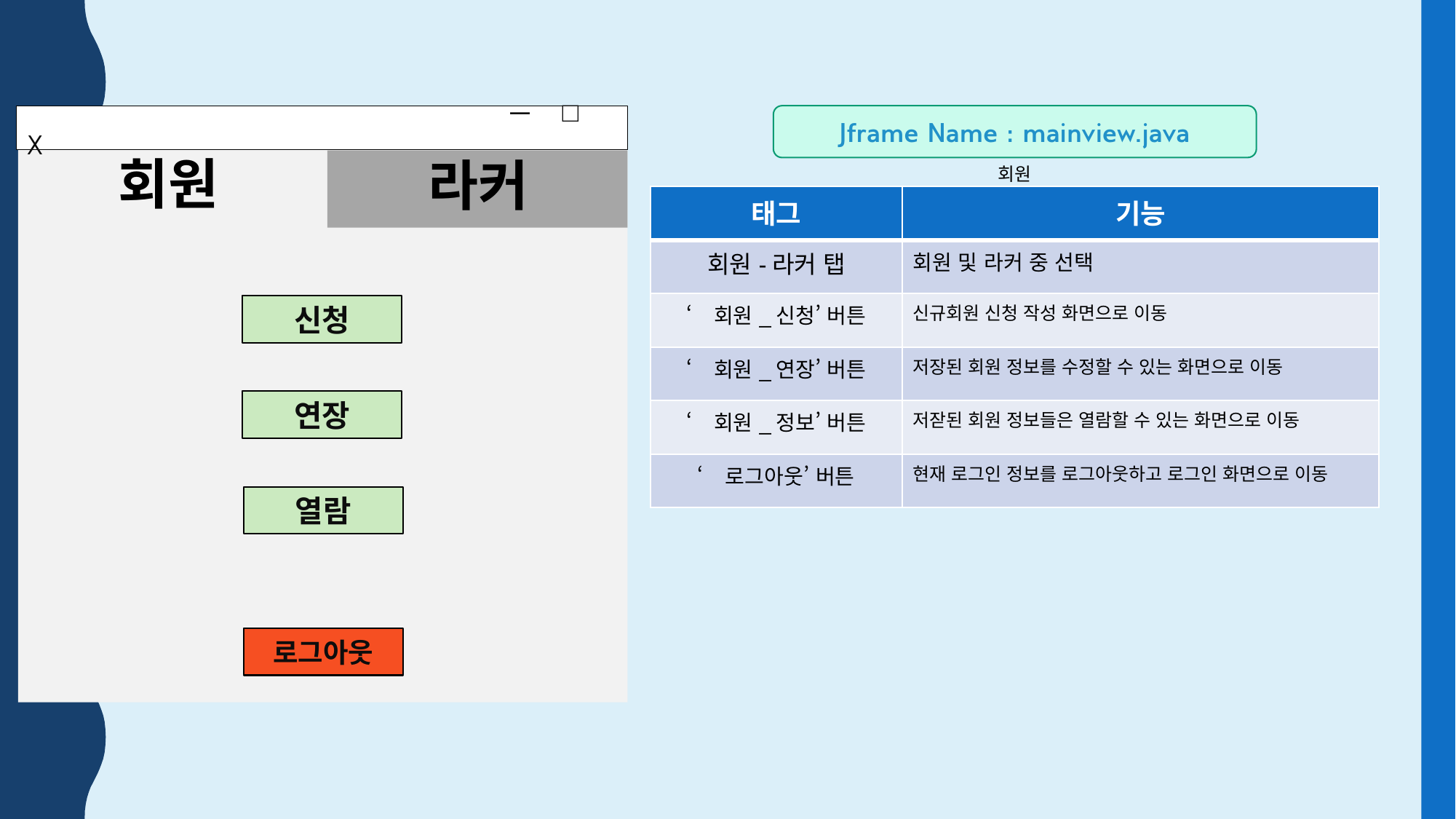

─    □   X
회원
라커

신청
연장
열람
로그아웃
Jframe Name : mainview.java
회원
| 태그 | 기능 |
| --- | --- |
| 회원-라커 탭 | 회원 및 라커 중 선택 |
| ‘회원\_신청’ 버튼 | 신규회원 신청 작성 화면으로 이동 |
| ‘회원\_연장’ 버튼 | 저장된 회원 정보를 수정할 수 있는 화면으로 이동 |
| ‘회원\_정보’ 버튼 | 저잗된 회원 정보들은 열람할 수 있는 화면으로 이동 |
| ‘로그아웃’ 버튼 | 현재 로그인 정보를 로그아웃하고 로그인 화면으로 이동 |